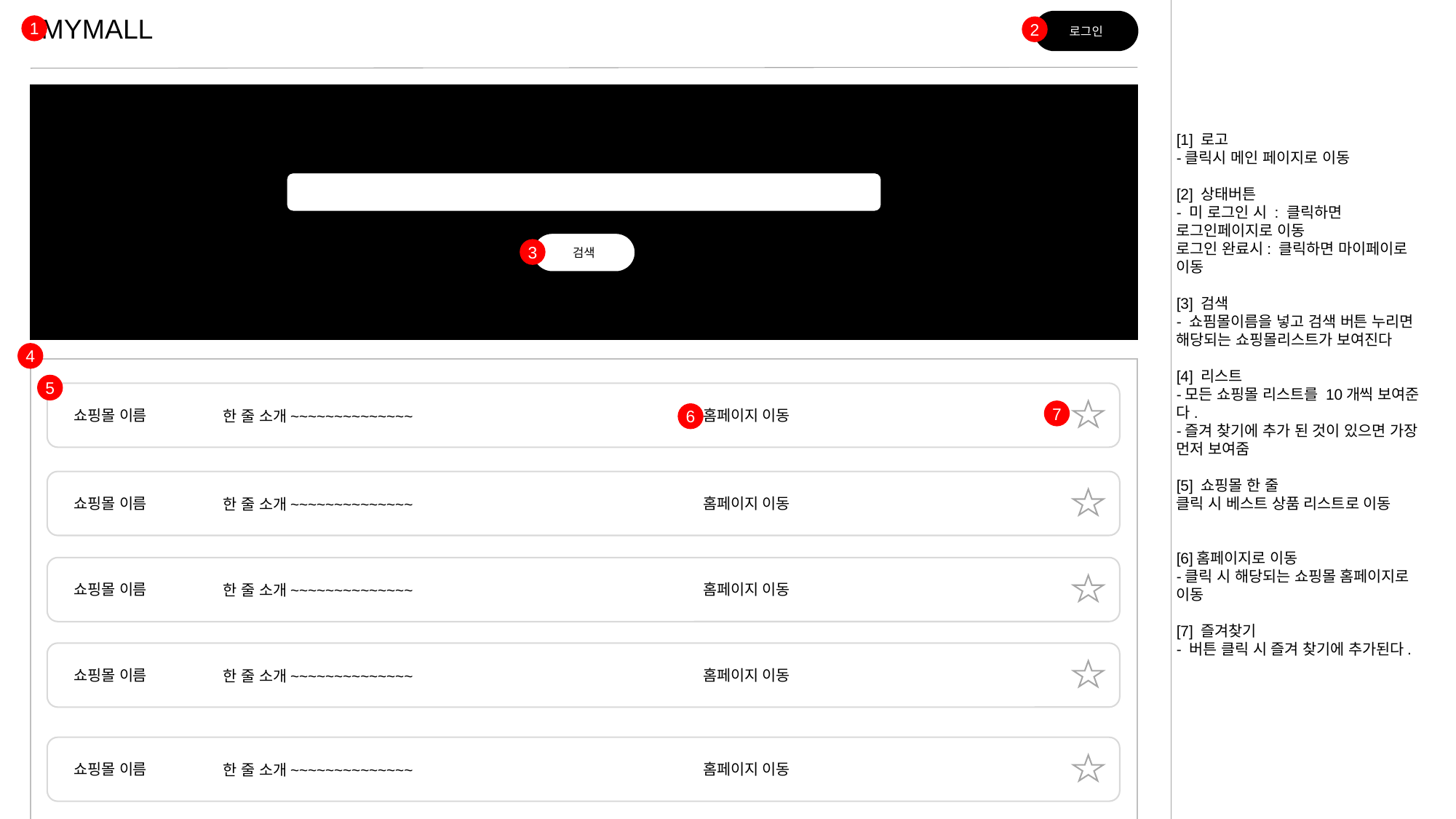

MYMALL
로그인
1
2

[1] 로고
-클릭시 메인 페이지로 이동

[2] 상태버튼
- 미 로그인 시 : 클릭하면 로그인페이지로 이동
로그인 완료시: 클릭하면 마이페이로 이동

[3] 검색
- 쇼핌몰이름을 넣고 검색 버튼 누리면 해당되는 쇼핑몰리스트가 보여진다

[4] 리스트
-모든 쇼핑몰 리스트를 10개씩 보여준다.
-즐겨 찾기에 추가 된 것이 있으면 가장 먼저 보여줌

[5] 쇼핑몰 한 줄
클릭 시 베스트 상품 리스트로 이동

[6]홈페이지로 이동
-클릭 시 해당되는 쇼핑몰 홈페이지로 이동

[7] 즐겨찾기
- 버튼 클릭 시 즐겨 찾기에 추가된다.

검색
3
4

5

홈페이지 이동
7
쇼핑몰 이름

한 줄 소개~~~~~~~~~~~~~~
6

홈페이지 이동
쇼핑몰 이름

한 줄 소개~~~~~~~~~~~~~~

홈페이지 이동
쇼핑몰 이름

한 줄 소개~~~~~~~~~~~~~~

홈페이지 이동
쇼핑몰 이름

한 줄 소개~~~~~~~~~~~~~~

홈페이지 이동
쇼핑몰 이름

한 줄 소개~~~~~~~~~~~~~~